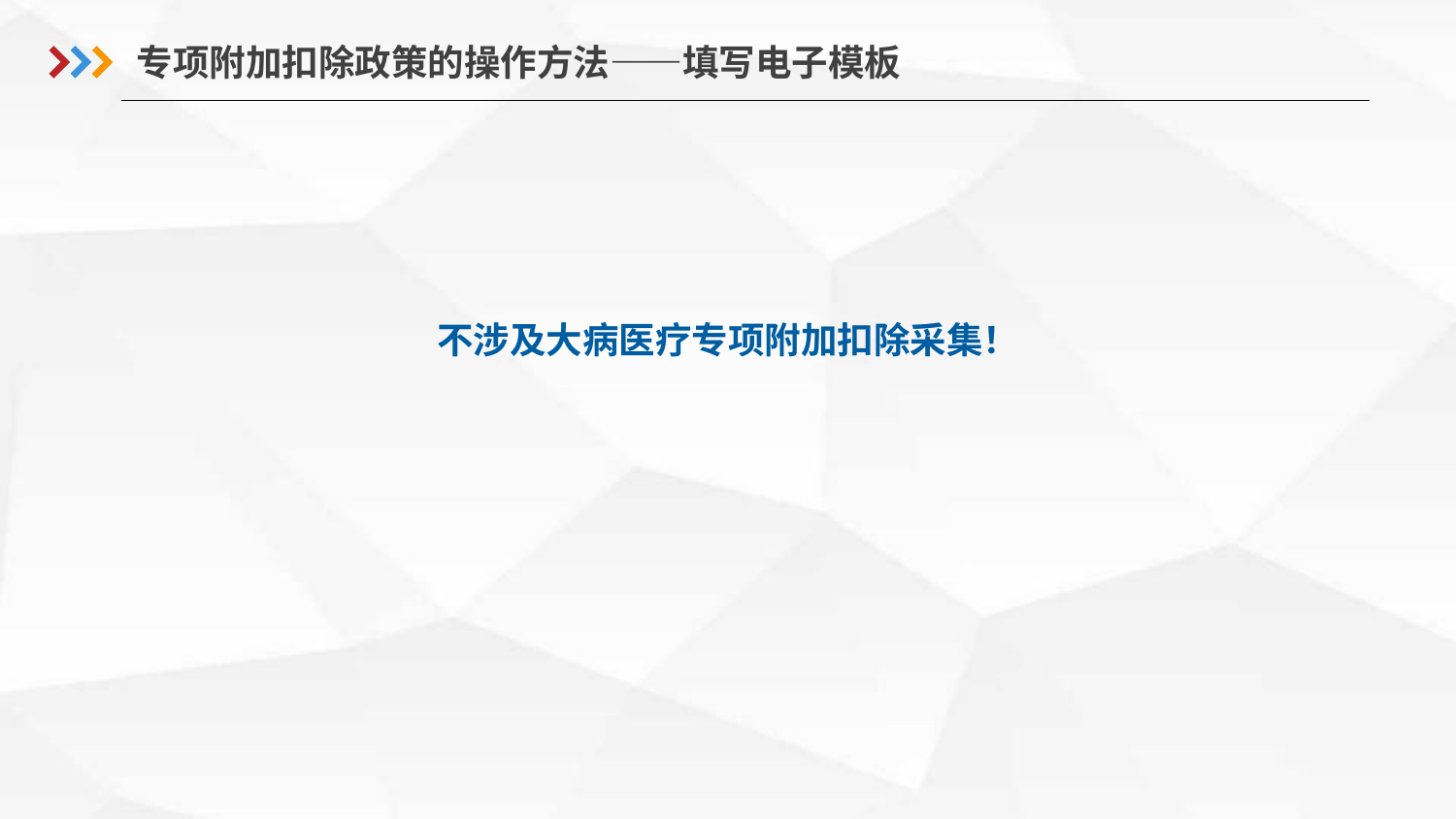

专项附加扣除政策的操作方法——填写电子模板

不涉及大病医疗专项附加扣除采集！